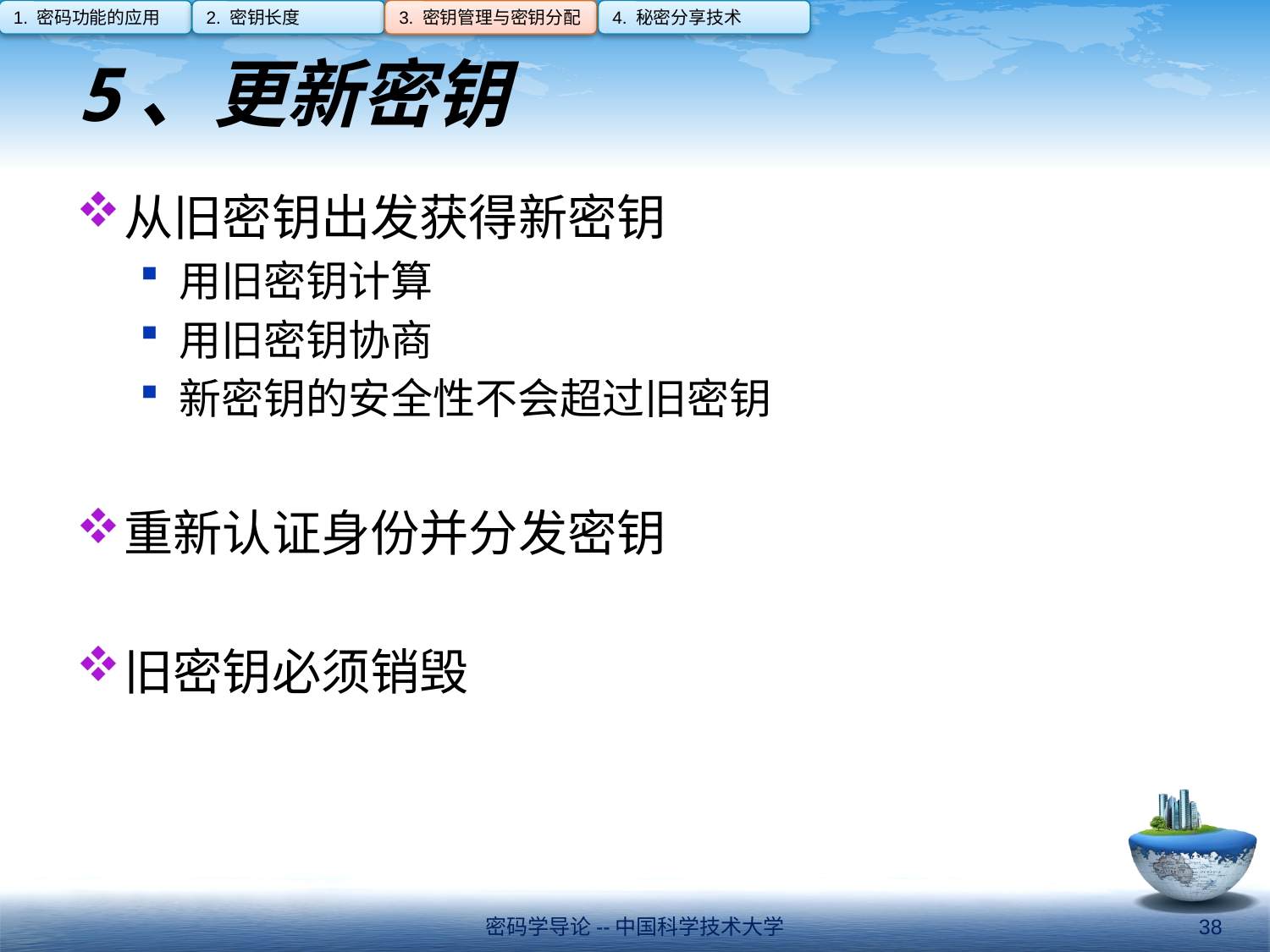

1. 密码功能的应用
2. 密钥长度
3. 密钥管理与密钥分配
4. 秘密分享技术
# 5、更新密钥
从旧密钥出发获得新密钥
用旧密钥计算
用旧密钥协商
新密钥的安全性不会超过旧密钥

重新认证身份并分发密钥

旧密钥必须销毁
密码学导论--中国科学技术大学
38